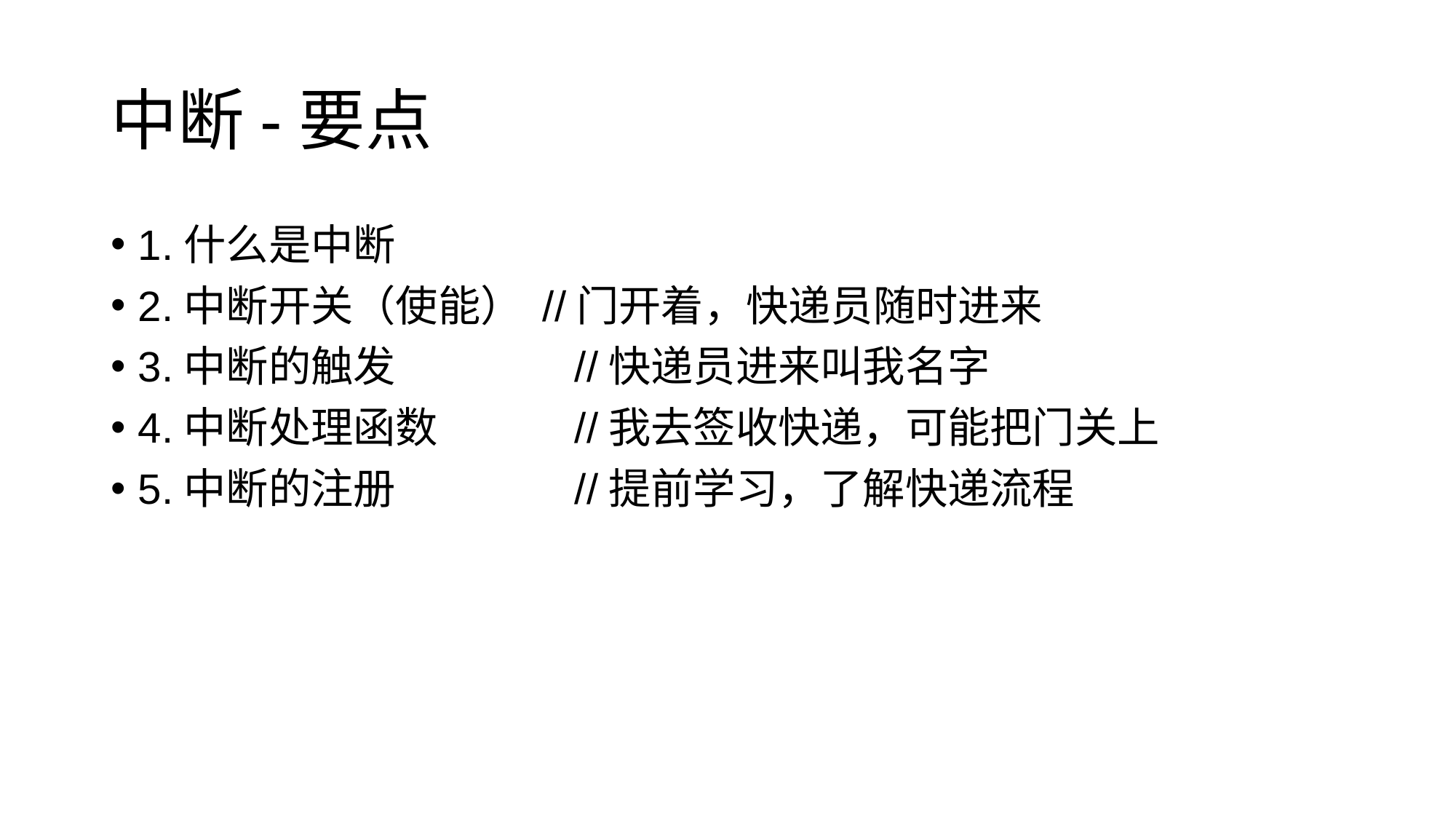

# 中断-要点
1.什么是中断
2.中断开关（使能） //门开着，快递员随时进来
3.中断的触发		//快递员进来叫我名字
4.中断处理函数		//我去签收快递，可能把门关上
5.中断的注册		//提前学习，了解快递流程